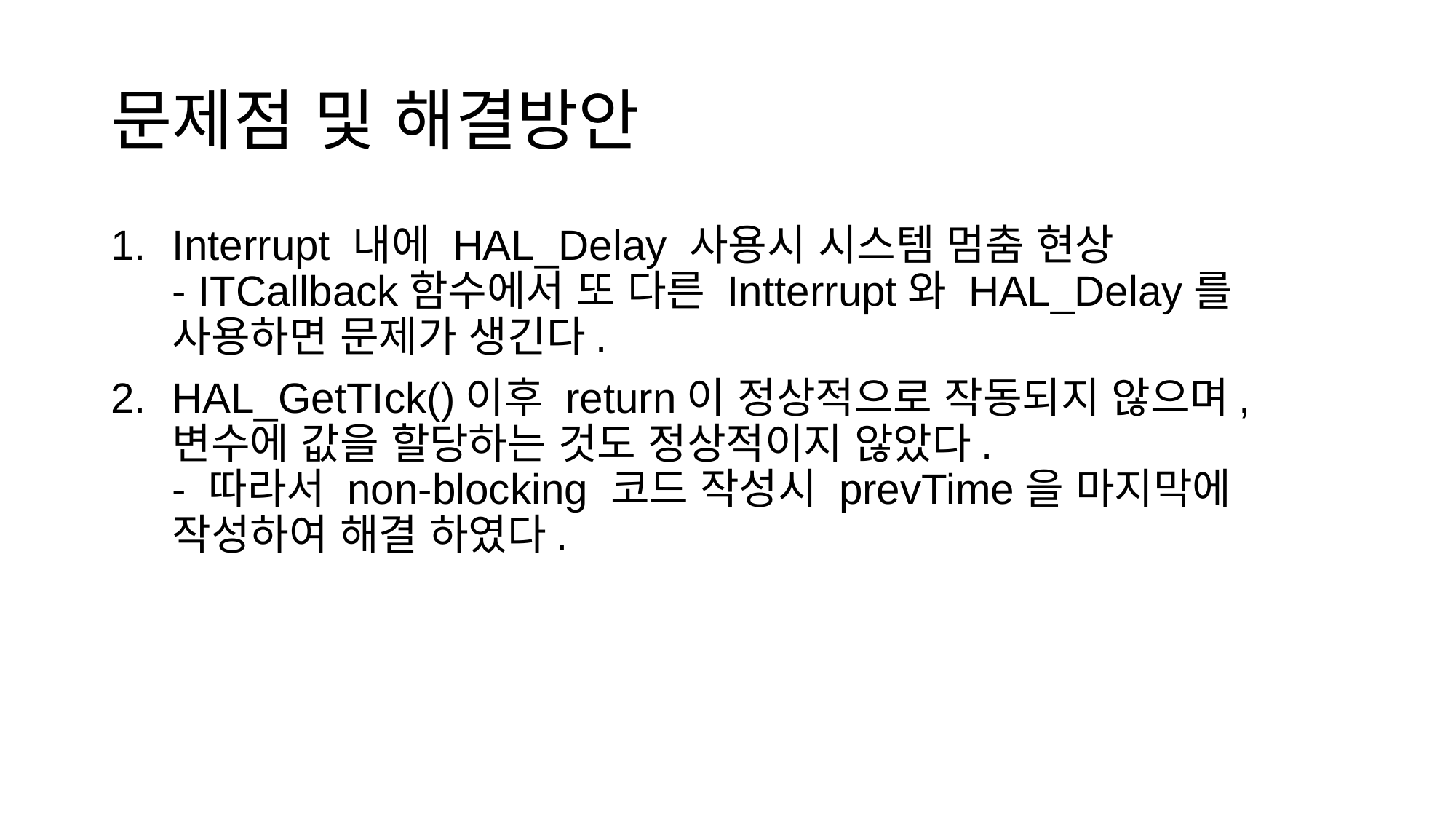

# 문제점 및 해결방안
Interrupt 내에 HAL_Delay 사용시 시스템 멈춤 현상
- ITCallback함수에서 또 다른 Intterrupt와 HAL_Delay를 사용하면 문제가 생긴다.
HAL_GetTIck()이후 return이 정상적으로 작동되지 않으며, 변수에 값을 할당하는 것도 정상적이지 않았다.
- 따라서 non-blocking 코드 작성시 prevTime을 마지막에 작성하여 해결 하였다.